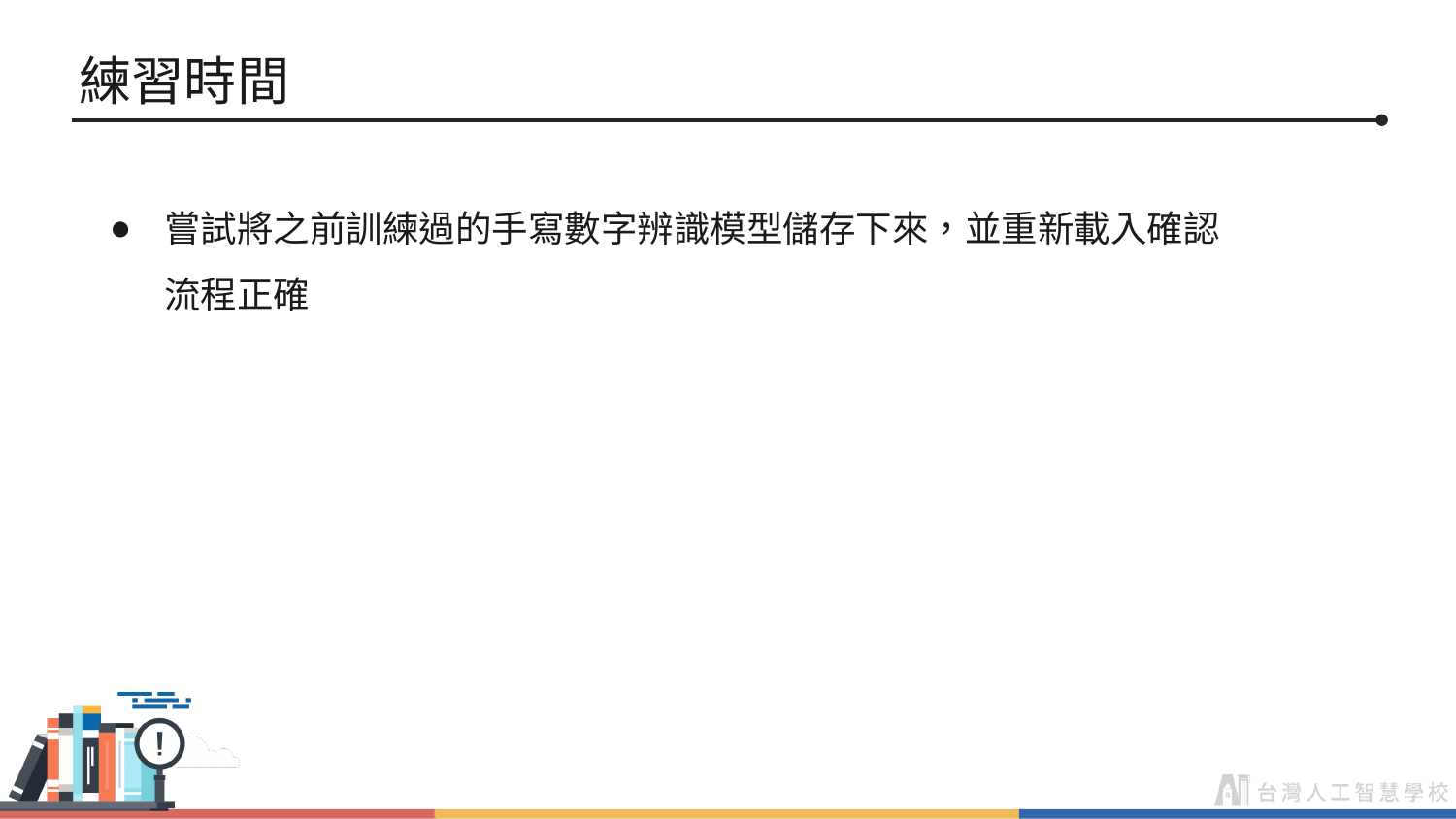

# 練習時間
嘗試將之前訓練過的手寫數字辨識模型儲存下來，並重新載入確認流程正確